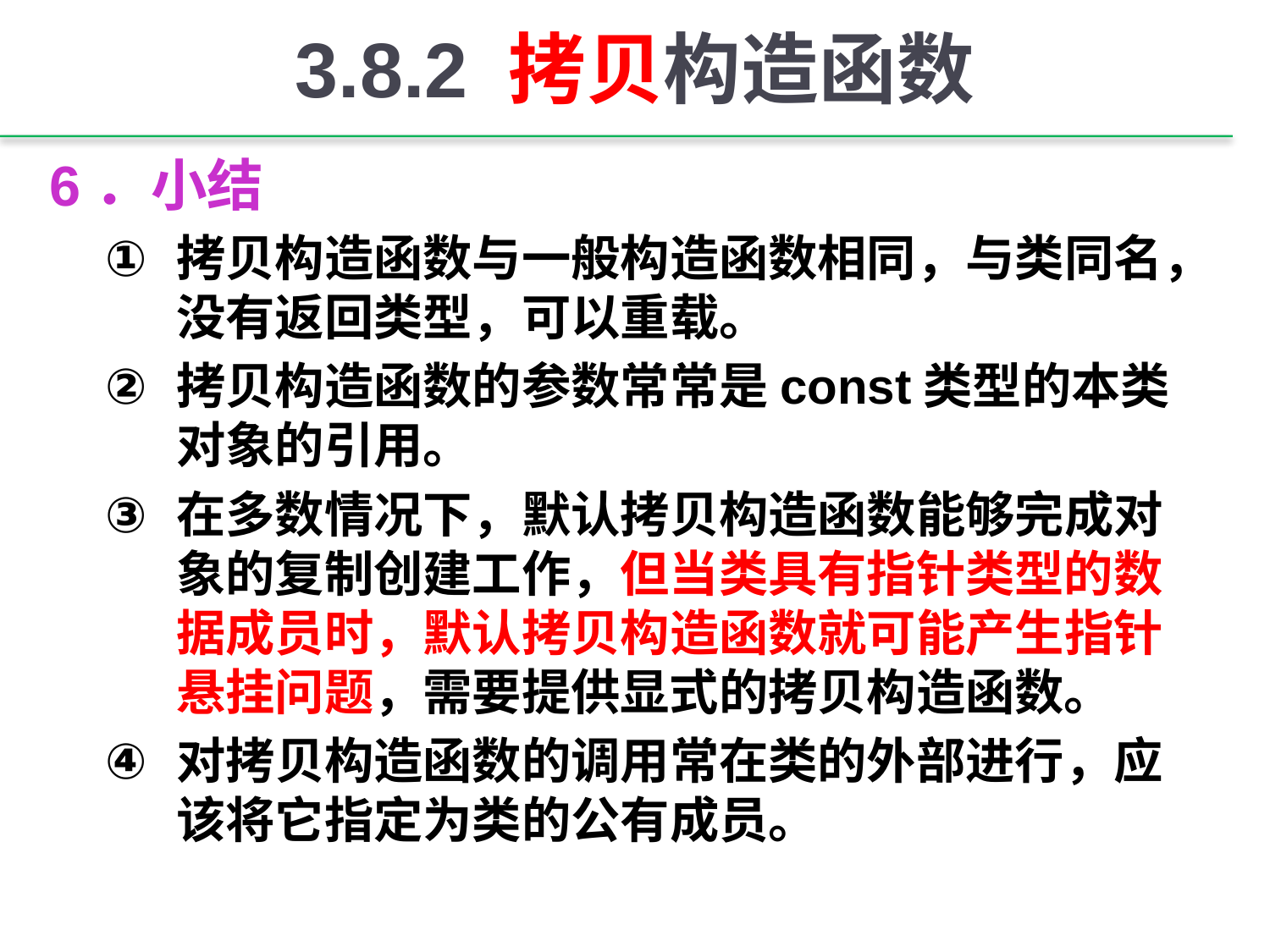

# 3.8.2 拷贝构造函数
6．小结
拷贝构造函数与一般构造函数相同，与类同名，没有返回类型，可以重载。
拷贝构造函数的参数常常是const类型的本类对象的引用。
在多数情况下，默认拷贝构造函数能够完成对象的复制创建工作，但当类具有指针类型的数据成员时，默认拷贝构造函数就可能产生指针悬挂问题，需要提供显式的拷贝构造函数。
对拷贝构造函数的调用常在类的外部进行，应该将它指定为类的公有成员。